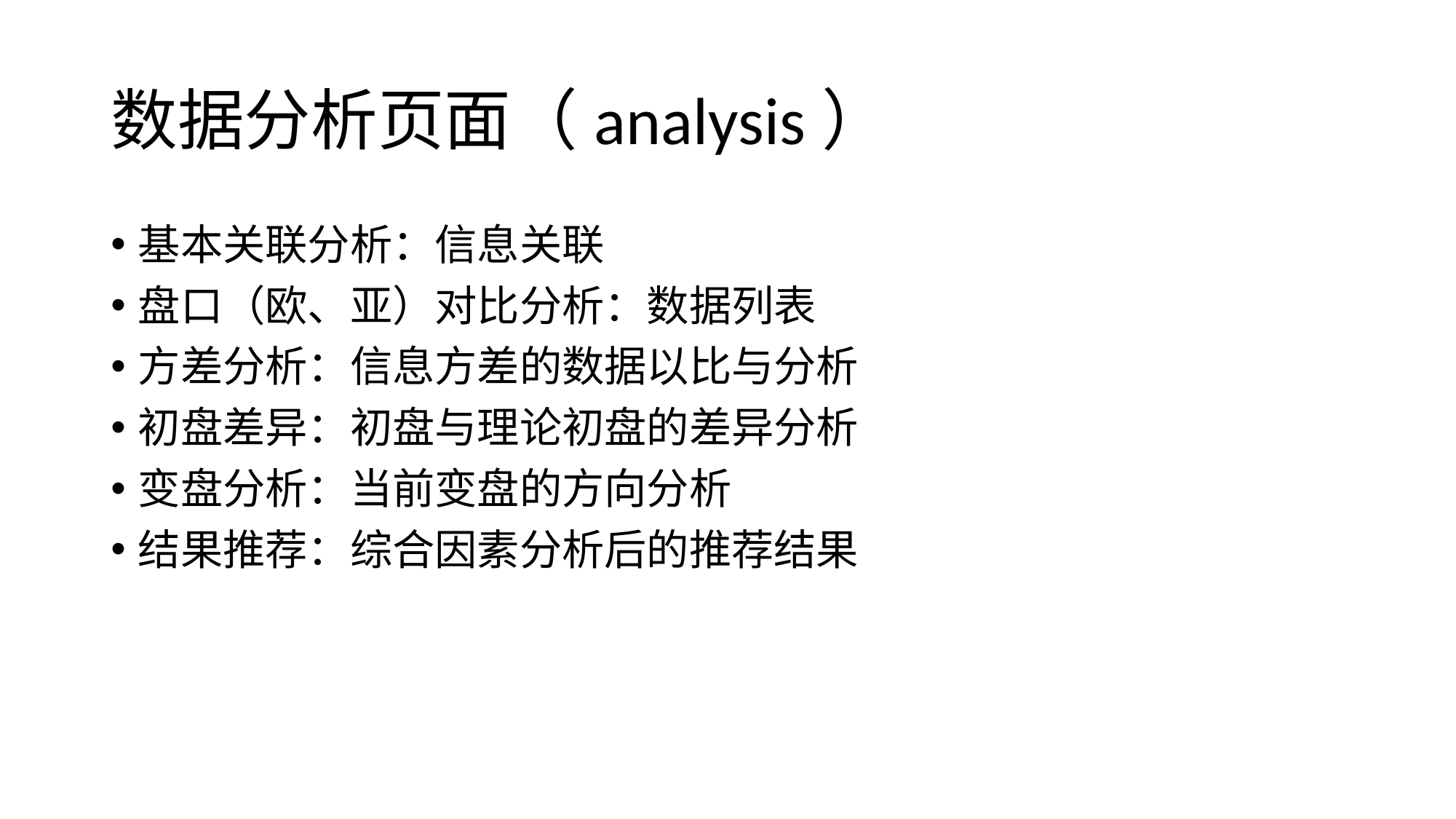

# 数据分析页面（analysis）
基本关联分析：信息关联
盘口（欧、亚）对比分析：数据列表
方差分析：信息方差的数据以比与分析
初盘差异：初盘与理论初盘的差异分析
变盘分析：当前变盘的方向分析
结果推荐：综合因素分析后的推荐结果